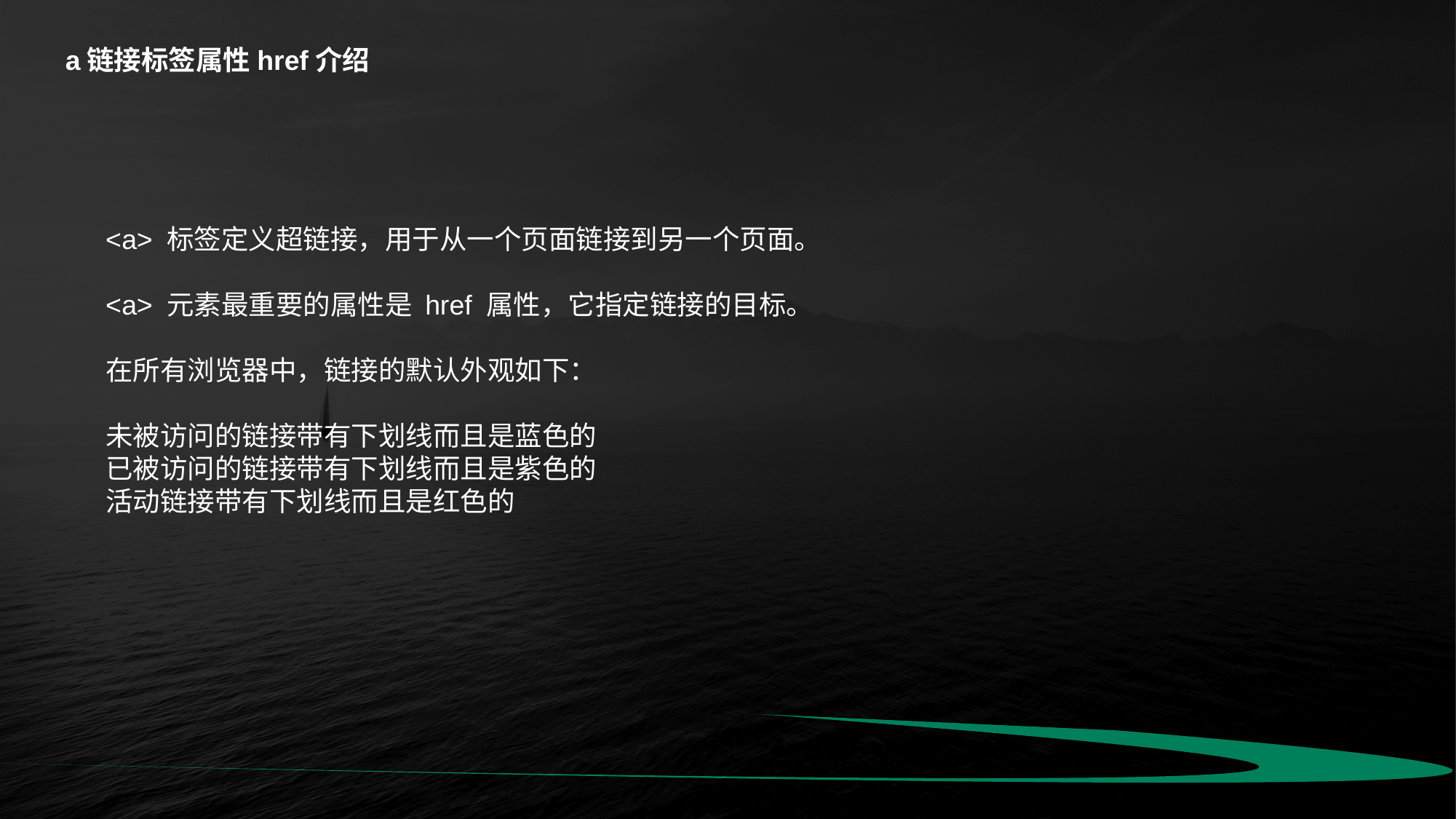

a链接标签属性href介绍
<a> 标签定义超链接，用于从一个页面链接到另一个页面。

<a> 元素最重要的属性是 href 属性，它指定链接的目标。

在所有浏览器中，链接的默认外观如下：

未被访问的链接带有下划线而且是蓝色的
已被访问的链接带有下划线而且是紫色的
活动链接带有下划线而且是红色的